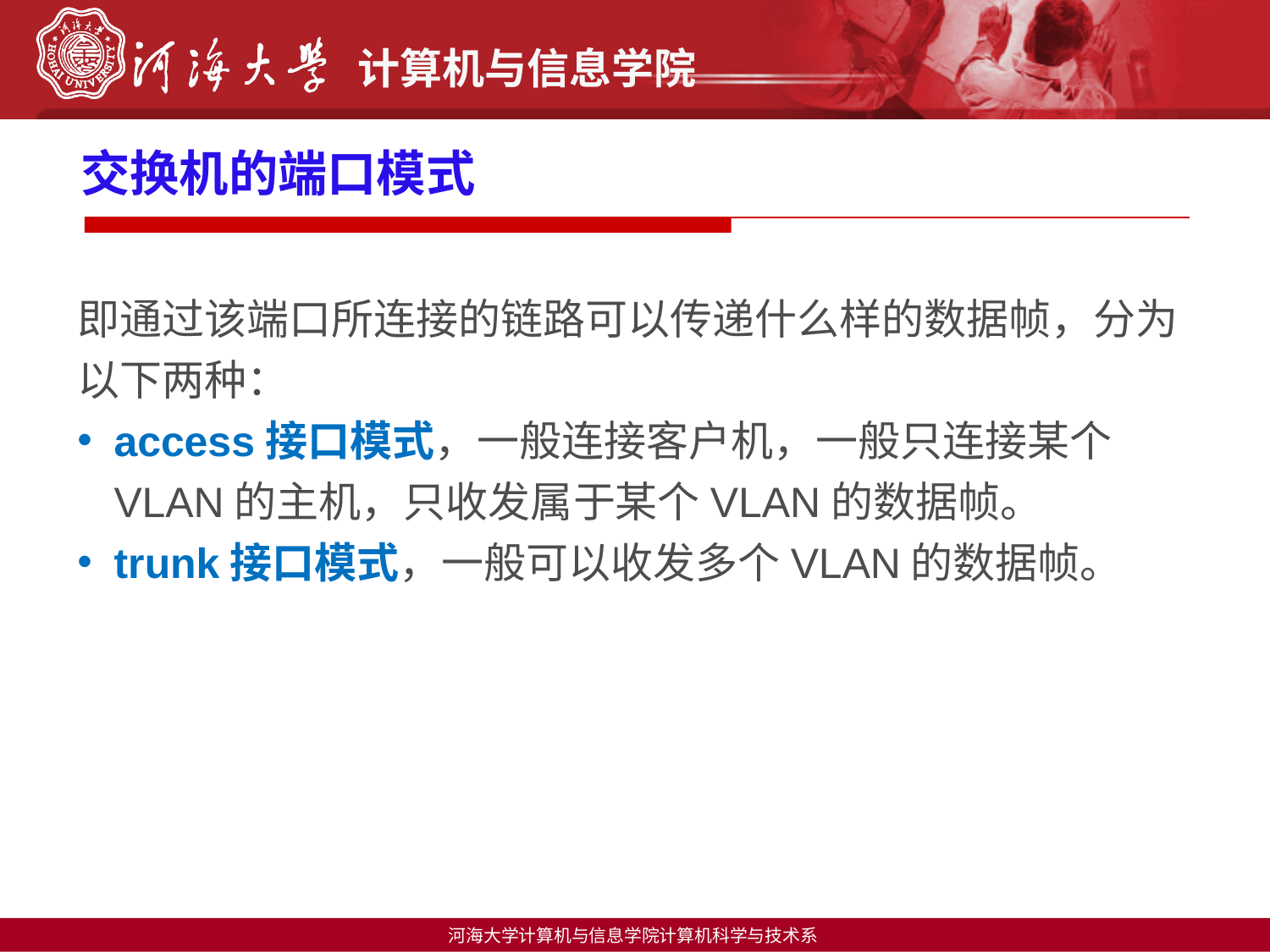

交换机的端口模式
即通过该端口所连接的链路可以传递什么样的数据帧，分为以下两种：
access接口模式，一般连接客户机，一般只连接某个VLAN的主机，只收发属于某个VLAN的数据帧。
trunk接口模式，一般可以收发多个VLAN的数据帧。